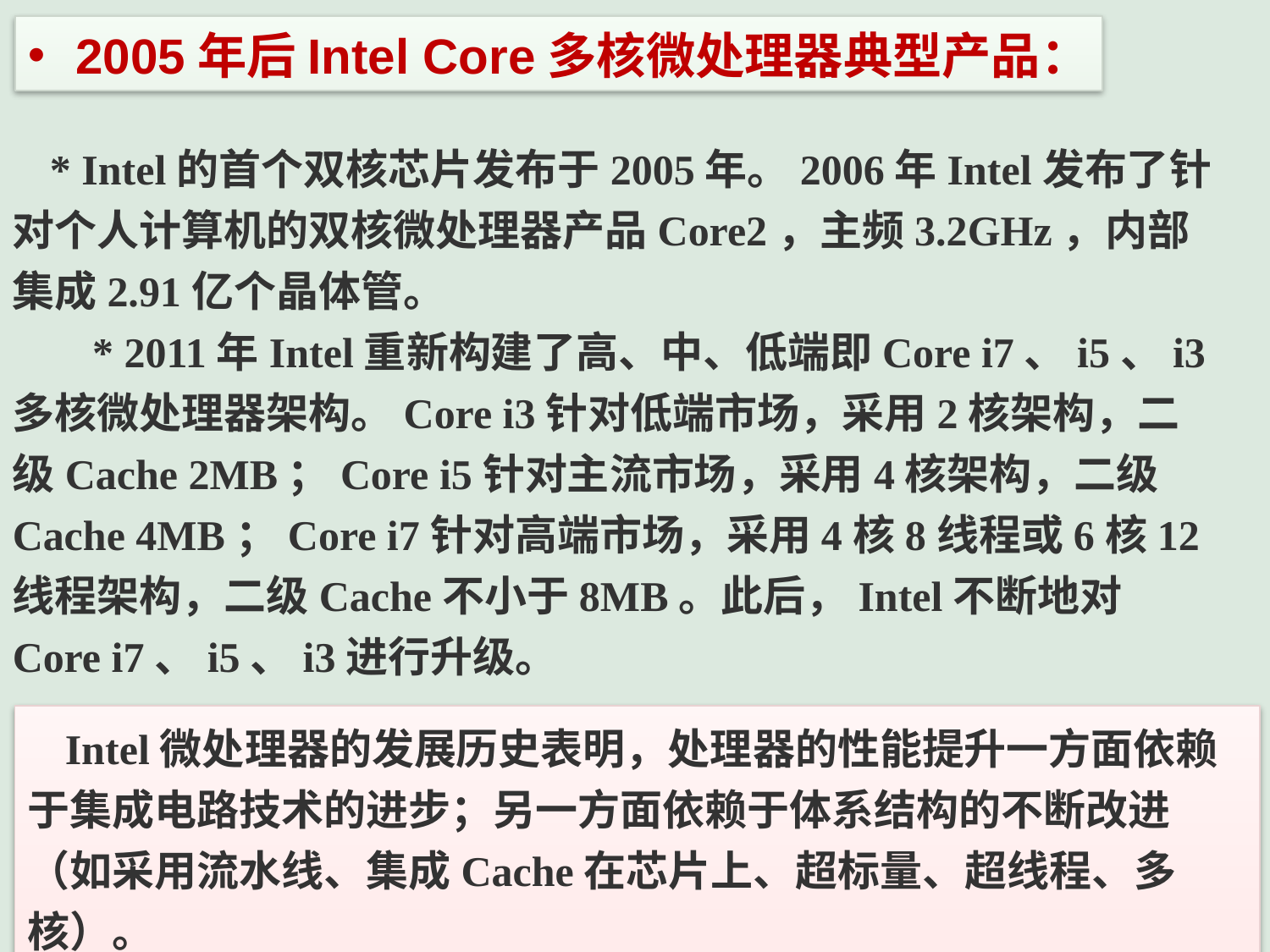

2005年后Intel Core多核微处理器典型产品：
* Intel的首个双核芯片发布于2005年。2006年Intel发布了针对个人计算机的双核微处理器产品Core2，主频3.2GHz，内部集成2.91亿个晶体管。
    * 2011年Intel重新构建了高、中、低端即Core i7、i5、i3多核微处理器架构。Core i3针对低端市场，采用2核架构，二级Cache 2MB；Core i5针对主流市场，采用4核架构，二级Cache 4MB；Core i7针对高端市场，采用4核8线程或6核12线程架构，二级Cache不小于8MB。此后，Intel不断地对Core i7、i5、i3进行升级。
Intel微处理器的发展历史表明，处理器的性能提升一方面依赖于集成电路技术的进步；另一方面依赖于体系结构的不断改进（如采用流水线、集成Cache在芯片上、超标量、超线程、多核）。